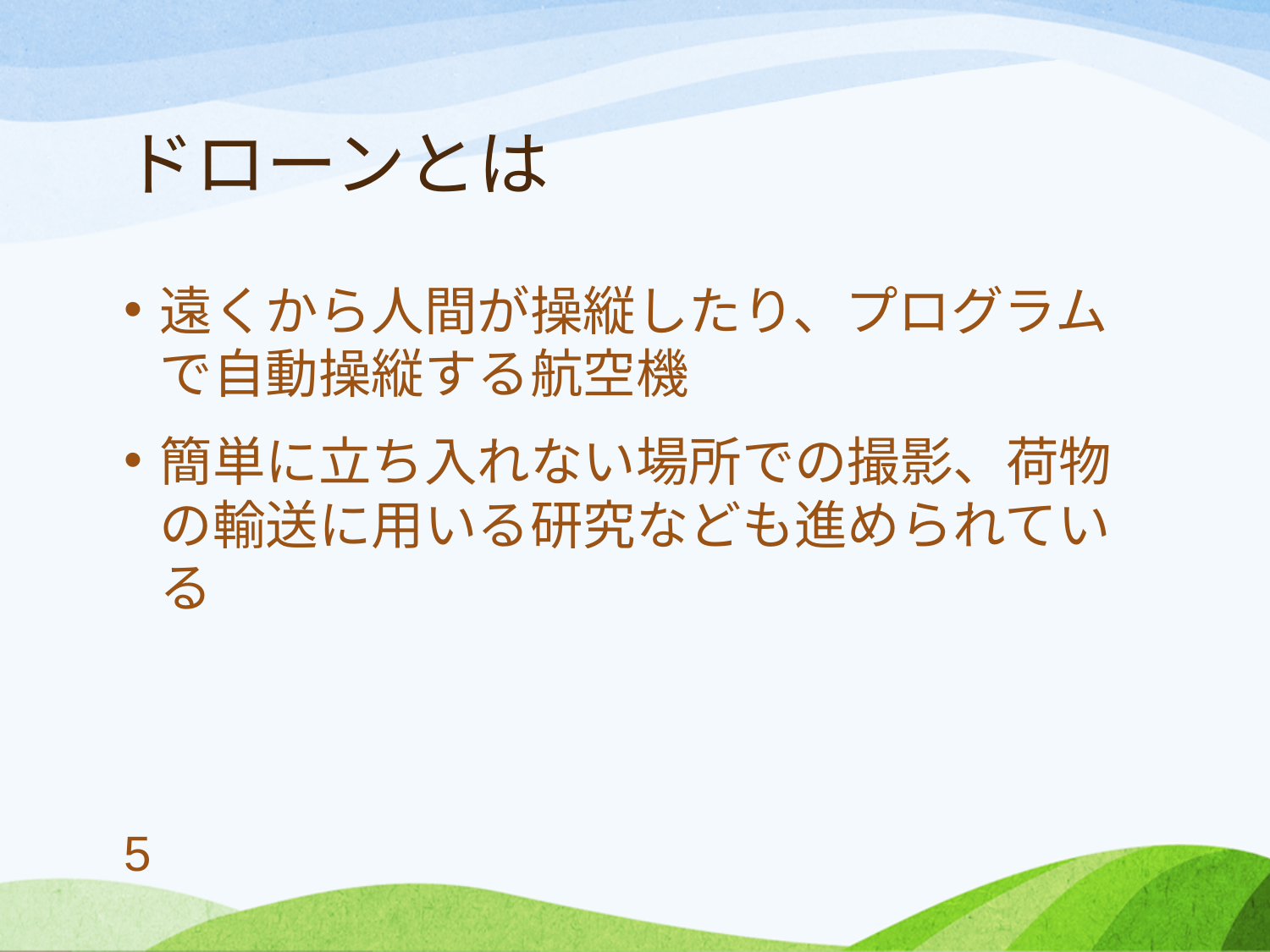

# ドローンとは
遠くから人間が操縦したり、プログラムで自動操縦する航空機
簡単に立ち入れない場所での撮影、荷物の輸送に用いる研究なども進められている

5